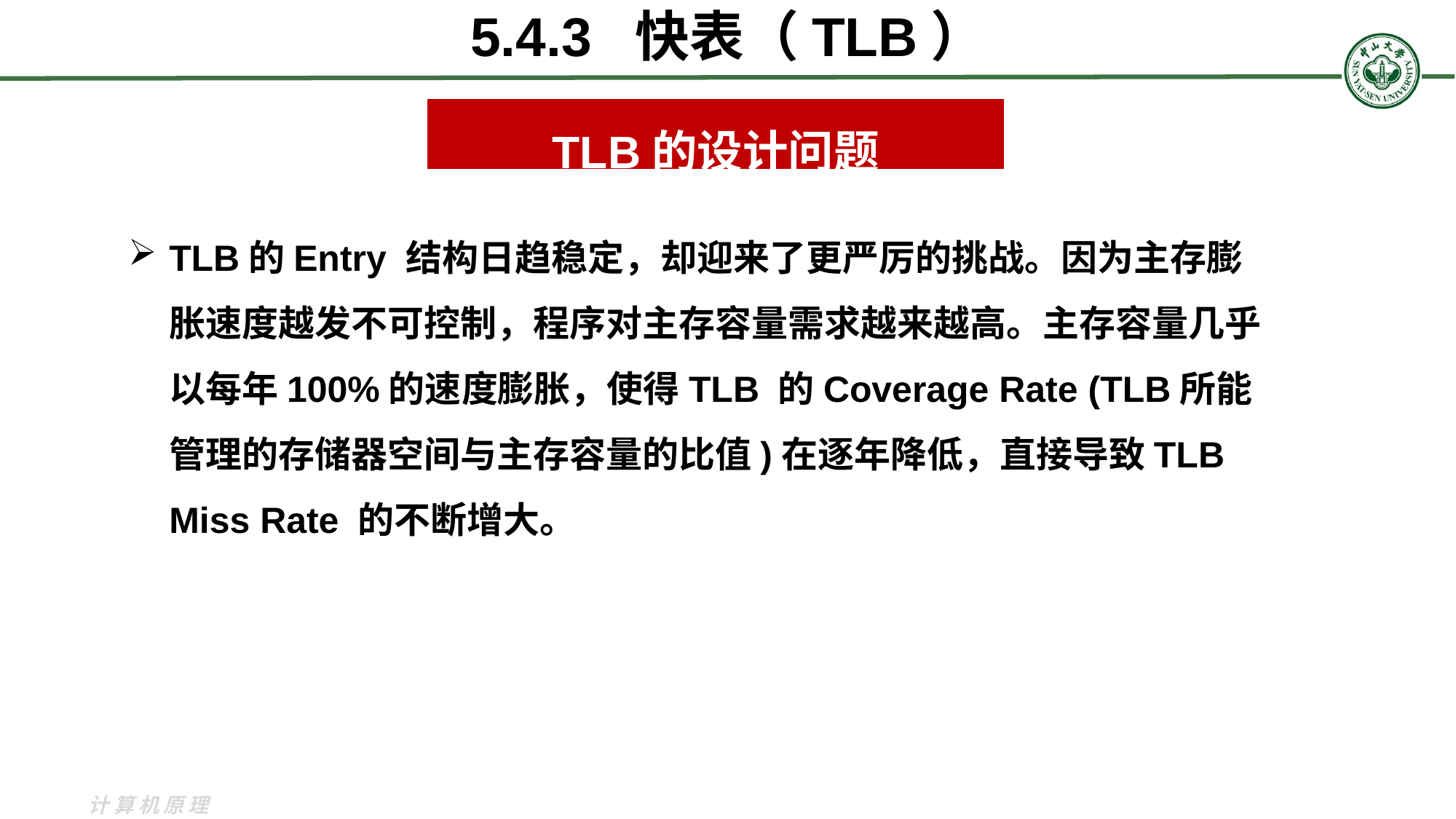

5.4.3  快表（TLB）
TLB的设计问题
TLB的Entry 结构日趋稳定，却迎来了更严厉的挑战。因为主存膨胀速度越发不可控制，程序对主存容量需求越来越高。主存容量几乎以每年100%的速度膨胀，使得TLB 的Coverage Rate (TLB所能管理的存储器空间与主存容量的比值)在逐年降低，直接导致TLB Miss Rate 的不断增大。